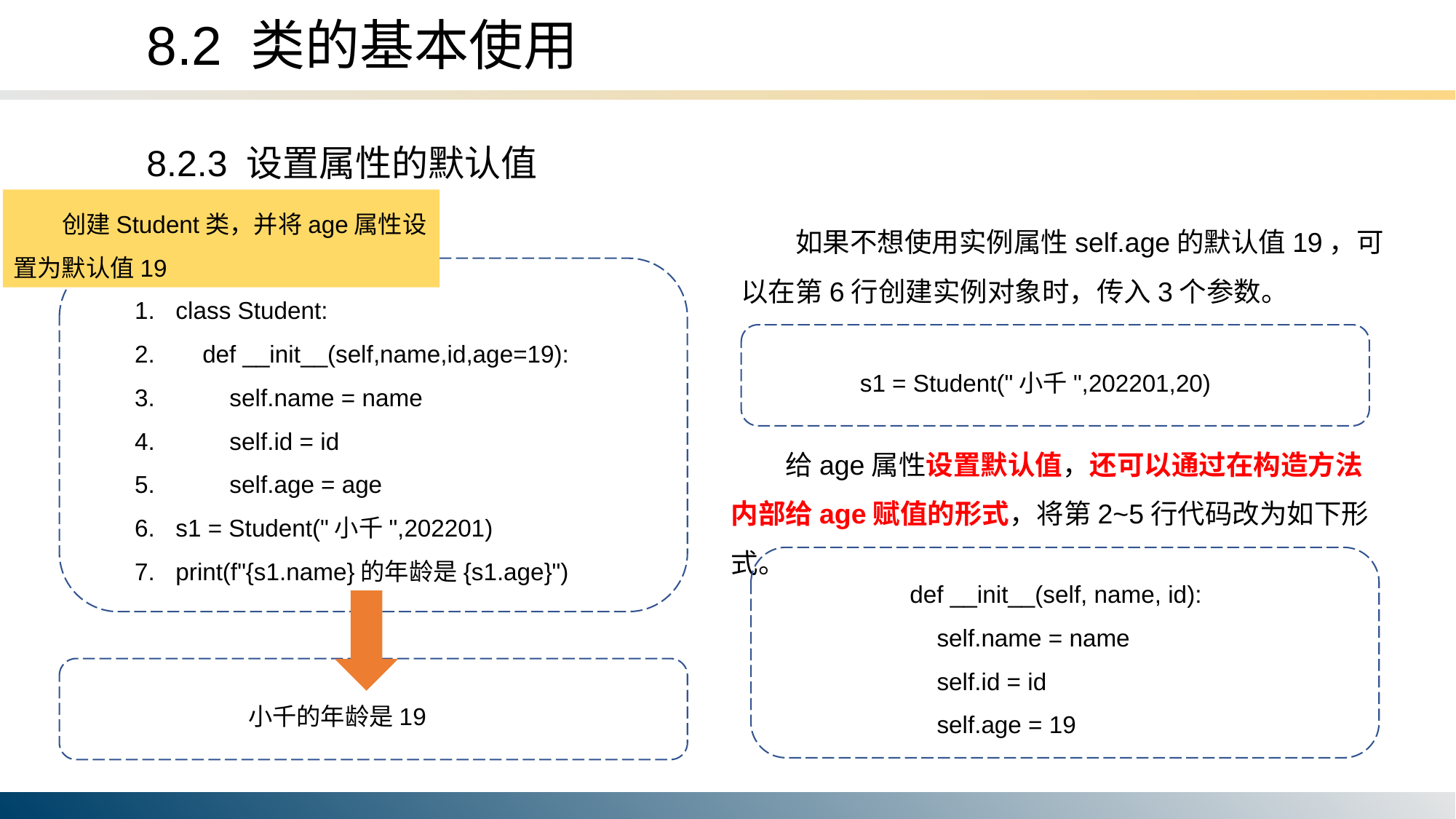

8.2 类的基本使用
8.2.3 设置属性的默认值
创建Student类，并将age属性设置为默认值19
如果不想使用实例属性self.age的默认值19，可以在第6行创建实例对象时，传入3个参数。

class Student:
    def __init__(self,name,id,age=19):
        self.name = name
        self.id = id
        self.age = age
s1 = Student("小千",202201)
print(f"{s1.name}的年龄是{s1.age}")

s1 = Student("小千",202201,20)
给age属性设置默认值，还可以通过在构造方法内部给age赋值的形式，将第2~5行代码改为如下形式。

def __init__(self, name, id):
    self.name = name
    self.id = id
    self.age = 19

小千的年龄是19